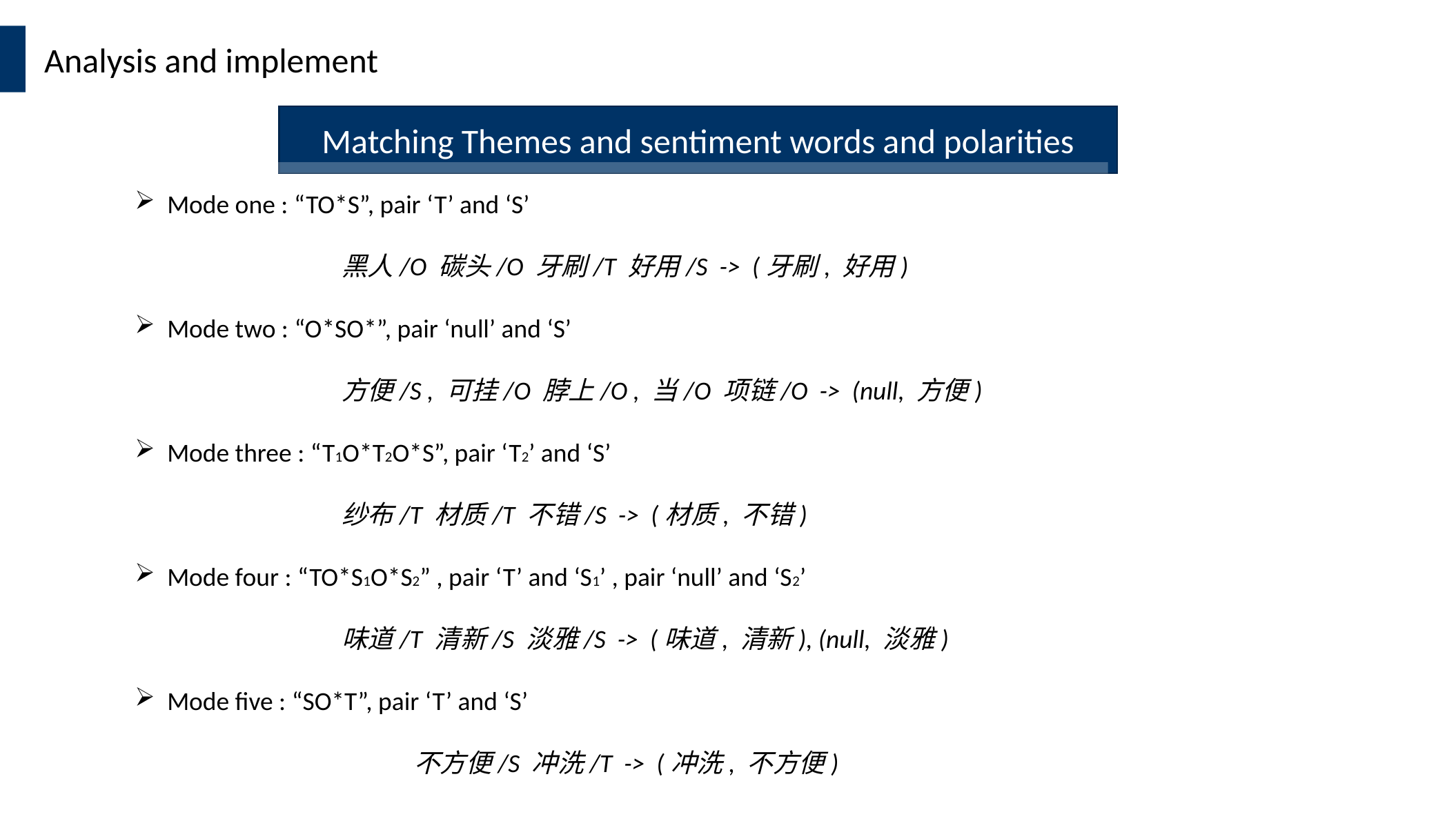

Analysis and implement
Matching Themes and sentiment words and polarities

Mode one : “TO*S”, pair ‘T’ and ‘S’

		黑人/O 碳头/O 牙刷/T 好用/S  ->  (牙刷, 好用)

Mode two : “O*SO*”, pair ‘null’ and ‘S’

		方便/S , 可挂/O 脖上/O , 当/O 项链/O  ->  (null, 方便)

Mode three : “T1O*T2O*S”, pair ‘T2’ and ‘S’

		纱布/T 材质/T 不错/S  ->  (材质, 不错)

Mode four : “TO*S1O*S2” , pair ‘T’ and ‘S1’ , pair ‘null’ and ‘S2’

		味道/T 清新/S 淡雅/S  ->  (味道, 清新), (null, 淡雅)

Mode five : “SO*T”, pair ‘T’ and ‘S’

		不方便/S 冲洗/T  ->  (冲洗, 不方便)